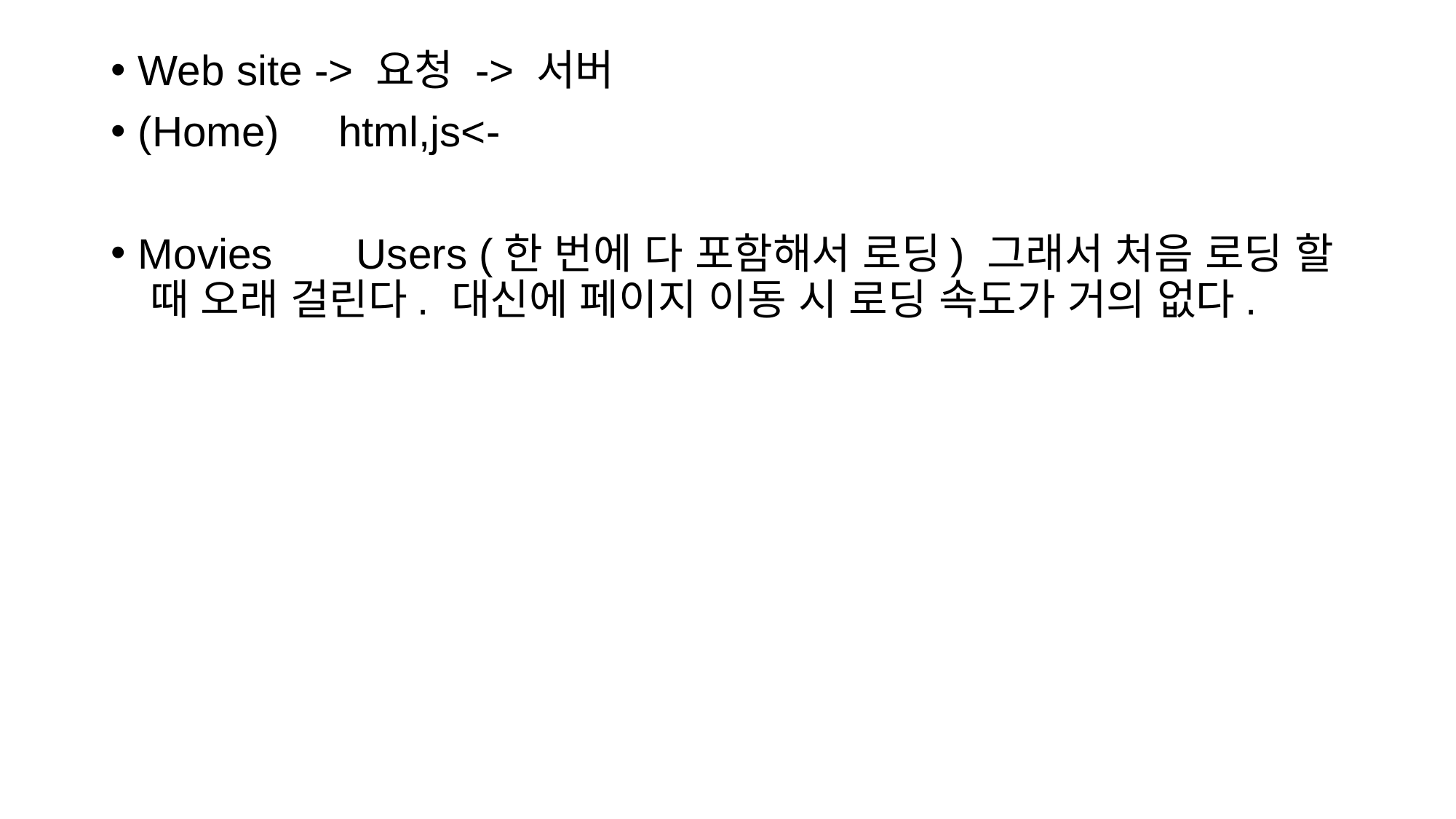

Web site -> 요청 -> 서버
(Home)     html,js<-

Movies	Users (한 번에 다 포함해서 로딩) 그래서 처음 로딩 할  때 오래 걸린다. 대신에 페이지 이동 시 로딩 속도가 거의 없다.